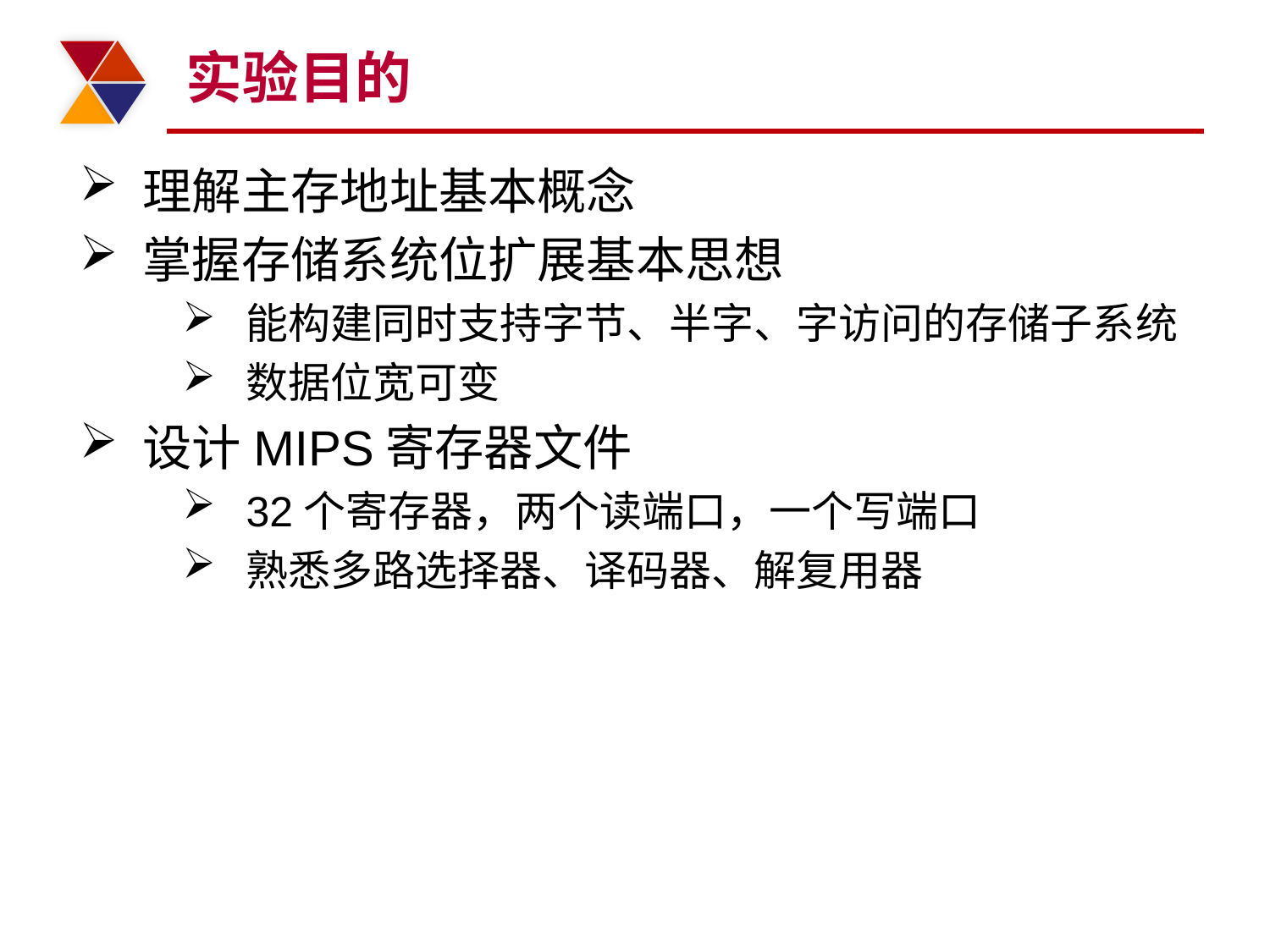

# 实验目的
理解主存地址基本概念
掌握存储系统位扩展基本思想
能构建同时支持字节、半字、字访问的存储子系统
数据位宽可变
设计MIPS寄存器文件
32个寄存器，两个读端口，一个写端口
熟悉多路选择器、译码器、解复用器